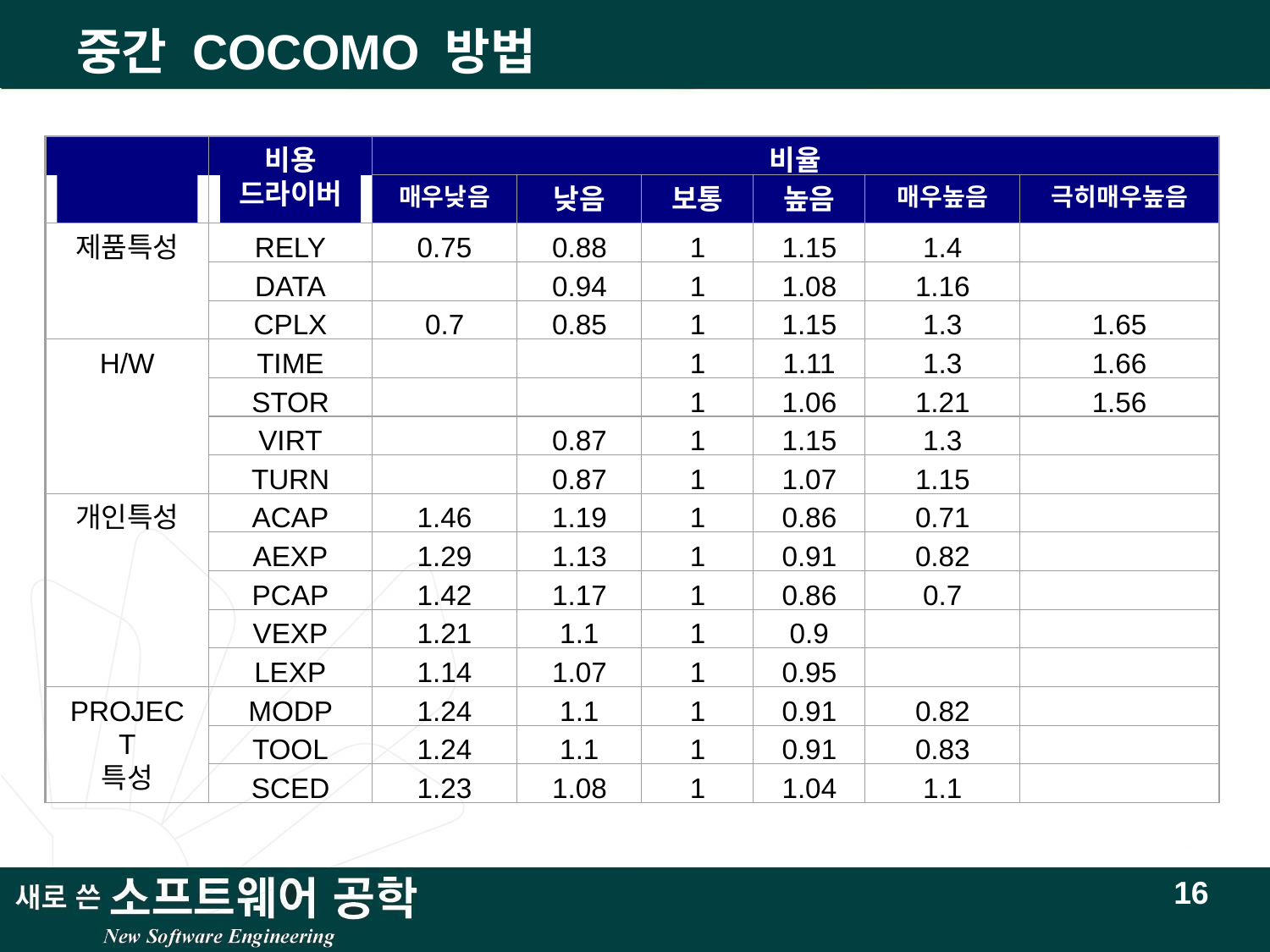

# 중간 COCOMO 방법

비용
드라이버

비율

매우낮음

낮음

보통

높음

매우높음

극히매우높음

제품특성

RELY

0.75

0.88

1

1.15

1.4

DATA

0.94

1

1.08

1.16

CPLX

0.7

0.85

1

1.15

1.3

1.65

H/W

TIME

1

1.11

1.3

1.66

STOR

1

1.06

1.21

1.56

VIRT

0.87

1

1.15

1.3

TURN

0.87

1

1.07

1.15

개인특성

ACAP

1.46

1.19

1

0.86

0.71

AEXP

1.29

1.13

1

0.91

0.82

PCAP

1.42

1.17

1

0.86

0.7

VEXP

1.21

1.1

1

0.9

LEXP

1.14

1.07

1

0.95

PROJECT
특성

MODP

1.24

1.1

1

0.91

0.82

TOOL

1.24

1.1

1

0.91

0.83

SCED

1.23

1.08

1

1.04

1.1

16